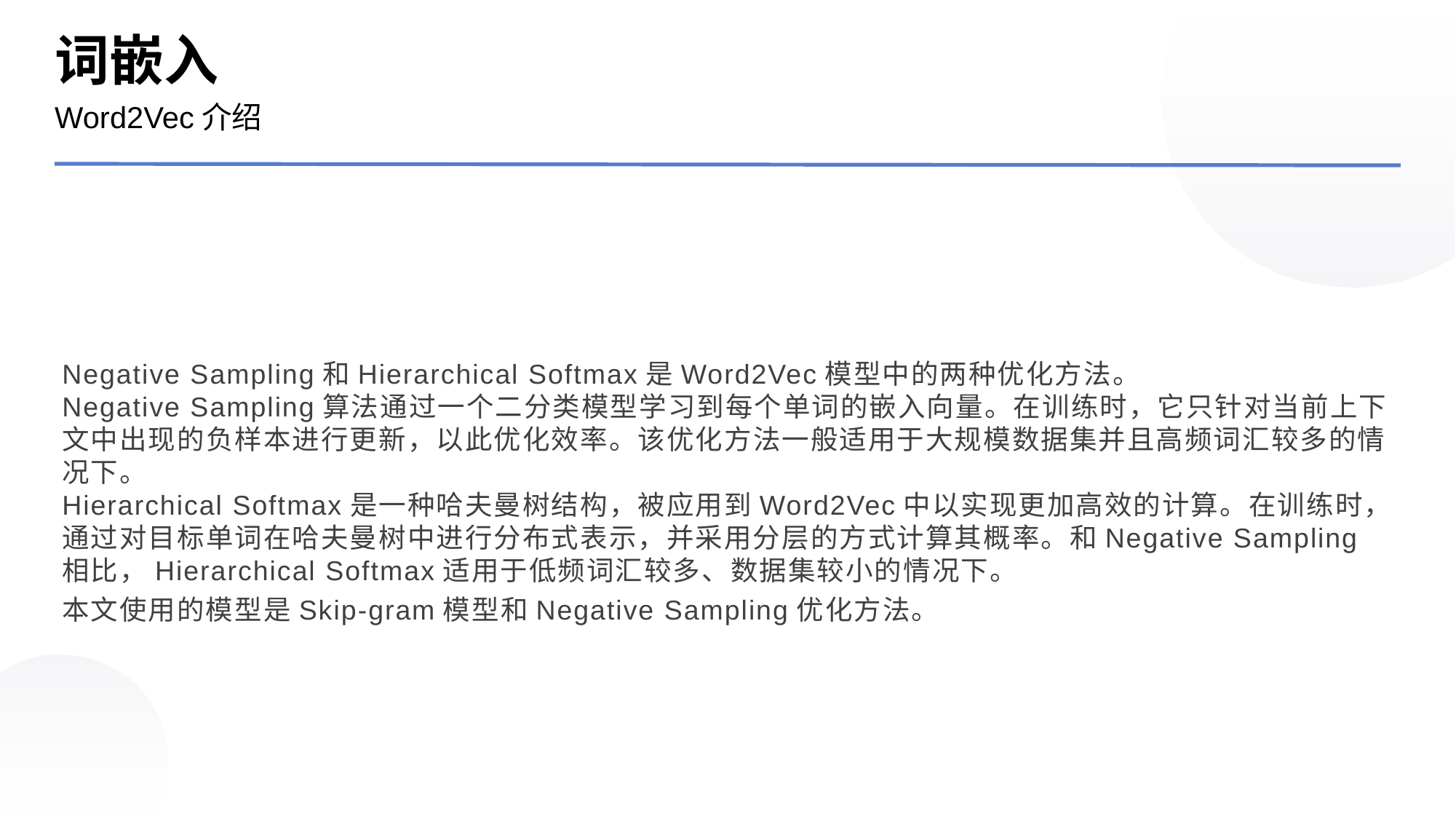

词嵌入
Word2Vec介绍
Negative Sampling和Hierarchical Softmax是Word2Vec模型中的两种优化方法。
Negative Sampling算法通过一个二分类模型学习到每个单词的嵌入向量。在训练时，它只针对当前上下文中出现的负样本进行更新，以此优化效率。该优化方法一般适用于大规模数据集并且高频词汇较多的情况下。
Hierarchical Softmax是一种哈夫曼树结构，被应用到Word2Vec中以实现更加高效的计算。在训练时，通过对目标单词在哈夫曼树中进行分布式表示，并采用分层的方式计算其概率。和Negative Sampling相比，Hierarchical Softmax适用于低频词汇较多、数据集较小的情况下。
本文使用的模型是Skip-gram模型和Negative Sampling优化方法。